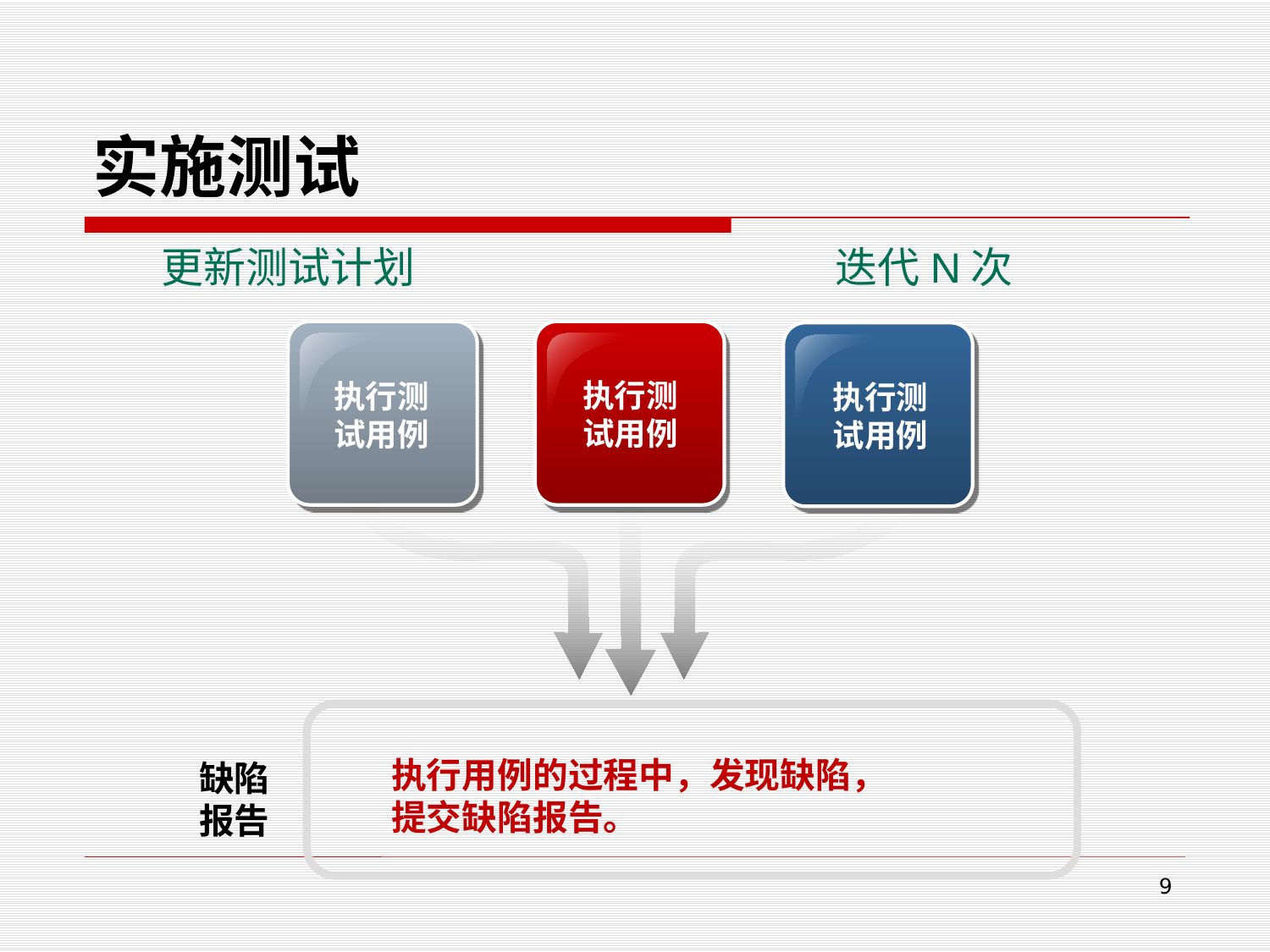

# 实施测试
更新测试计划
迭代N次

执行测
试用例
执行测
试用例
执行测
试用例

执行用例的过程中，发现缺陷，
提交缺陷报告。
缺陷
报告
9